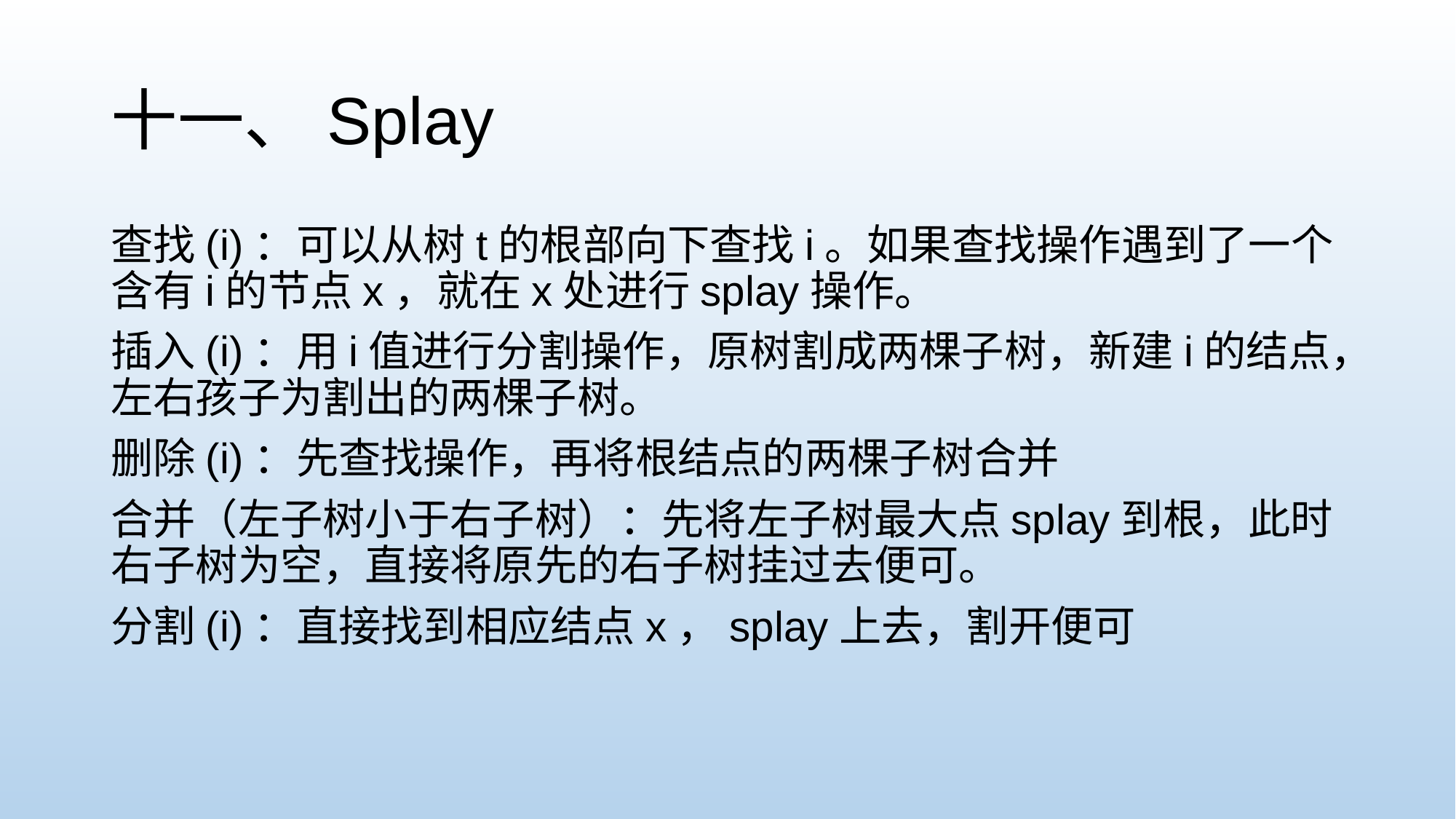

# 十一、Splay
查找(i)：可以从树t的根部向下查找i。如果查找操作遇到了一个含有i的节点x，就在x处进行splay操作。
插入(i)：用i值进行分割操作，原树割成两棵子树，新建i的结点，左右孩子为割出的两棵子树。
删除(i)：先查找操作，再将根结点的两棵子树合并
合并（左子树小于右子树）：先将左子树最大点splay到根，此时右子树为空，直接将原先的右子树挂过去便可。
分割(i)：直接找到相应结点x，splay上去，割开便可